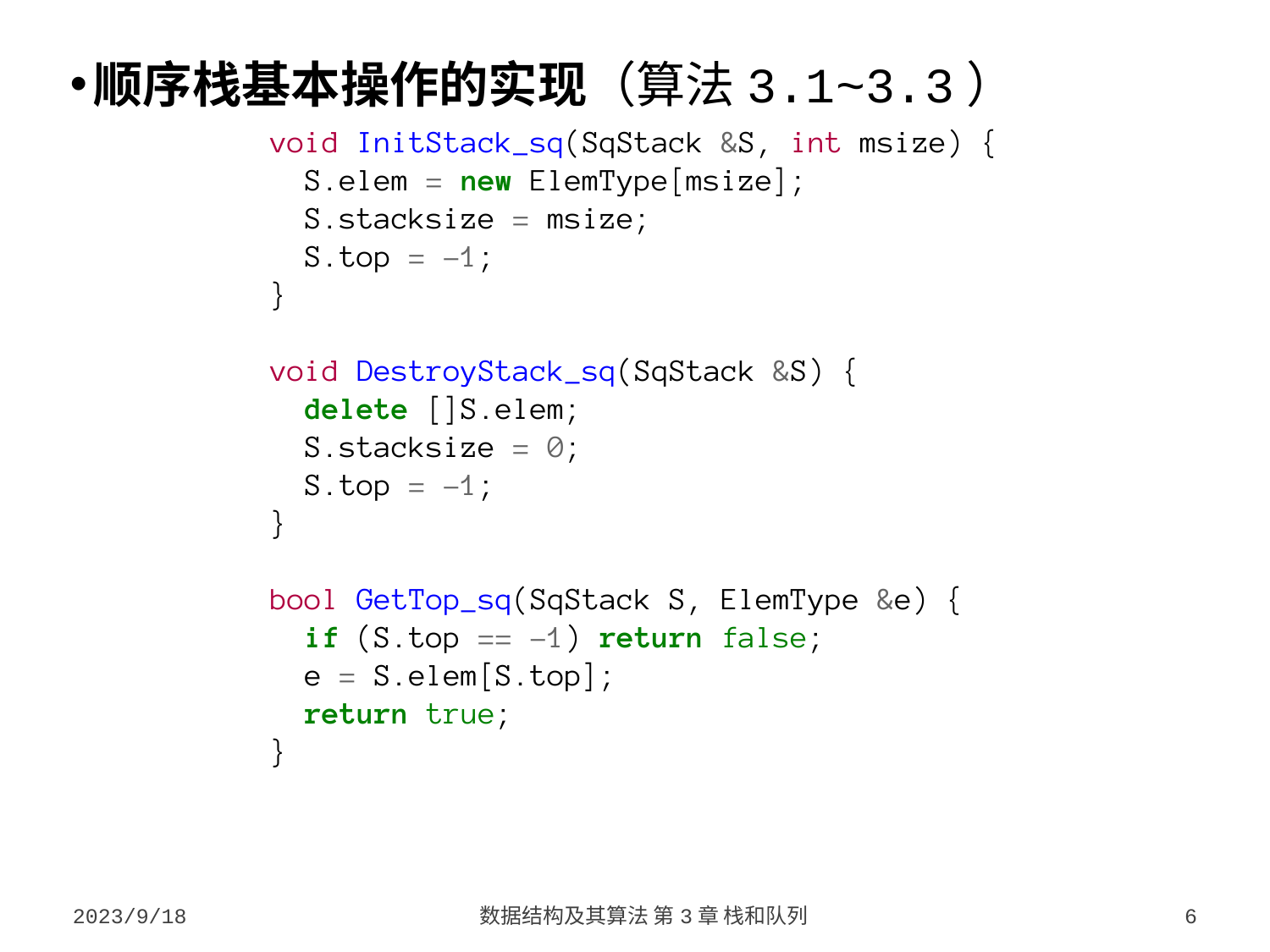

顺序栈基本操作的实现（算法3.1~3.3）
void InitStack_sq(SqStack &S, int msize) {
  S.elem = new ElemType[msize];
  S.stacksize = msize;
  S.top = -1;
}

void DestroyStack_sq(SqStack &S) {
  delete []S.elem;
  S.stacksize = 0;
  S.top = -1;
}

bool GetTop_sq(SqStack S, ElemType &e) {
  if (S.top == -1) return false;
  e = S.elem[S.top];
  return true;
}
2023/9/18
数据结构及其算法 第3章 栈和队列
6